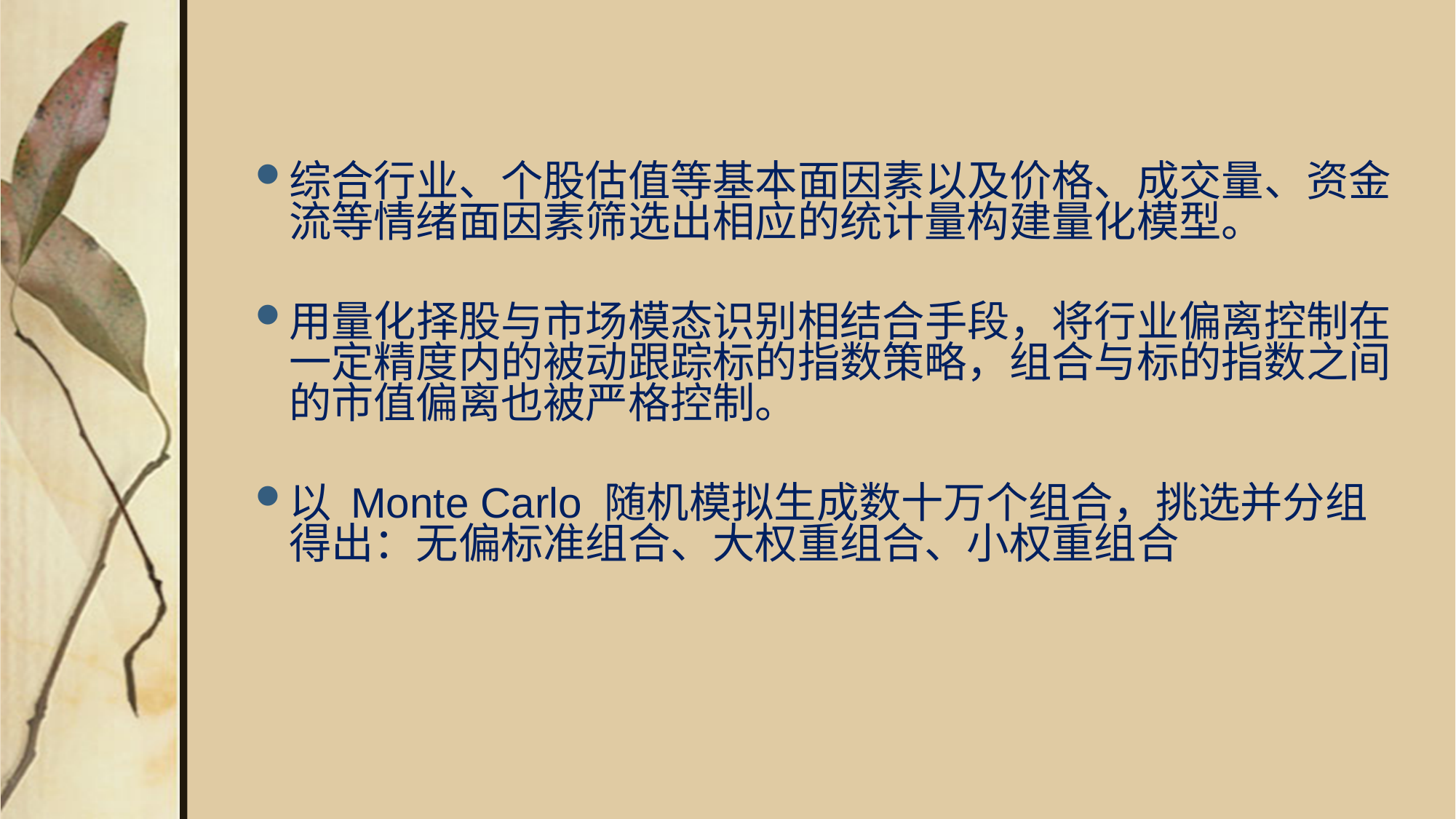

综合行业、个股估值等基本面因素以及价格、成交量、资金流等情绪面因素筛选出相应的统计量构建量化模型。

用量化择股与市场模态识别相结合手段，将行业偏离控制在一定精度内的被动跟踪标的指数策略，组合与标的指数之间的市值偏离也被严格控制。

以 Monte Carlo 随机模拟生成数十万个组合，挑选并分组得出：无偏标准组合、大权重组合、小权重组合